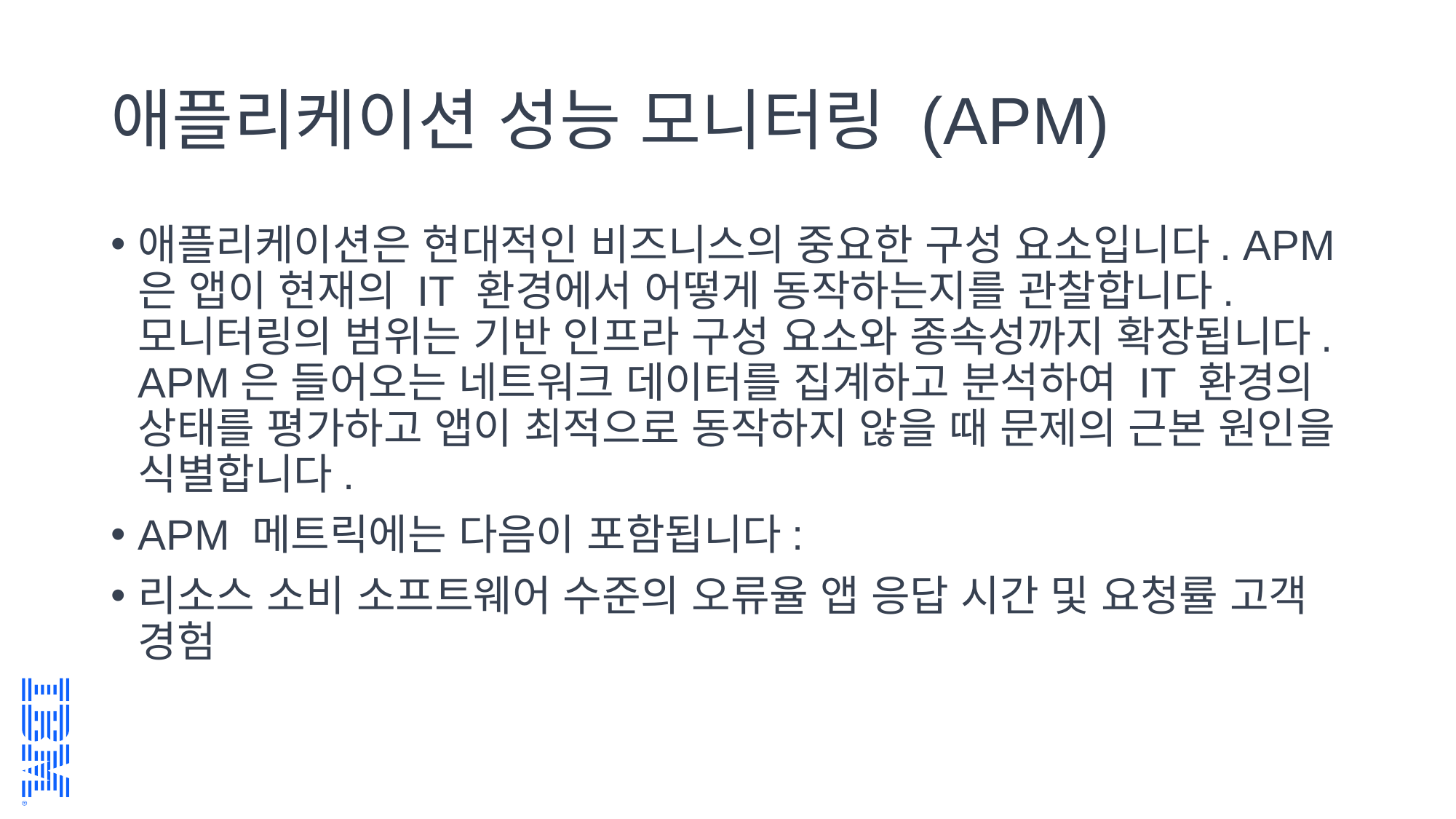

# 애플리케이션 성능 모니터링 (APM)
애플리케이션은 현대적인 비즈니스의 중요한 구성 요소입니다. APM은 앱이 현재의 IT 환경에서 어떻게 동작하는지를 관찰합니다. 모니터링의 범위는 기반 인프라 구성 요소와 종속성까지 확장됩니다. APM은 들어오는 네트워크 데이터를 집계하고 분석하여 IT 환경의 상태를 평가하고 앱이 최적으로 동작하지 않을 때 문제의 근본 원인을 식별합니다.
APM 메트릭에는 다음이 포함됩니다:
리소스 소비 소프트웨어 수준의 오류율 앱 응답 시간 및 요청률 고객 경험